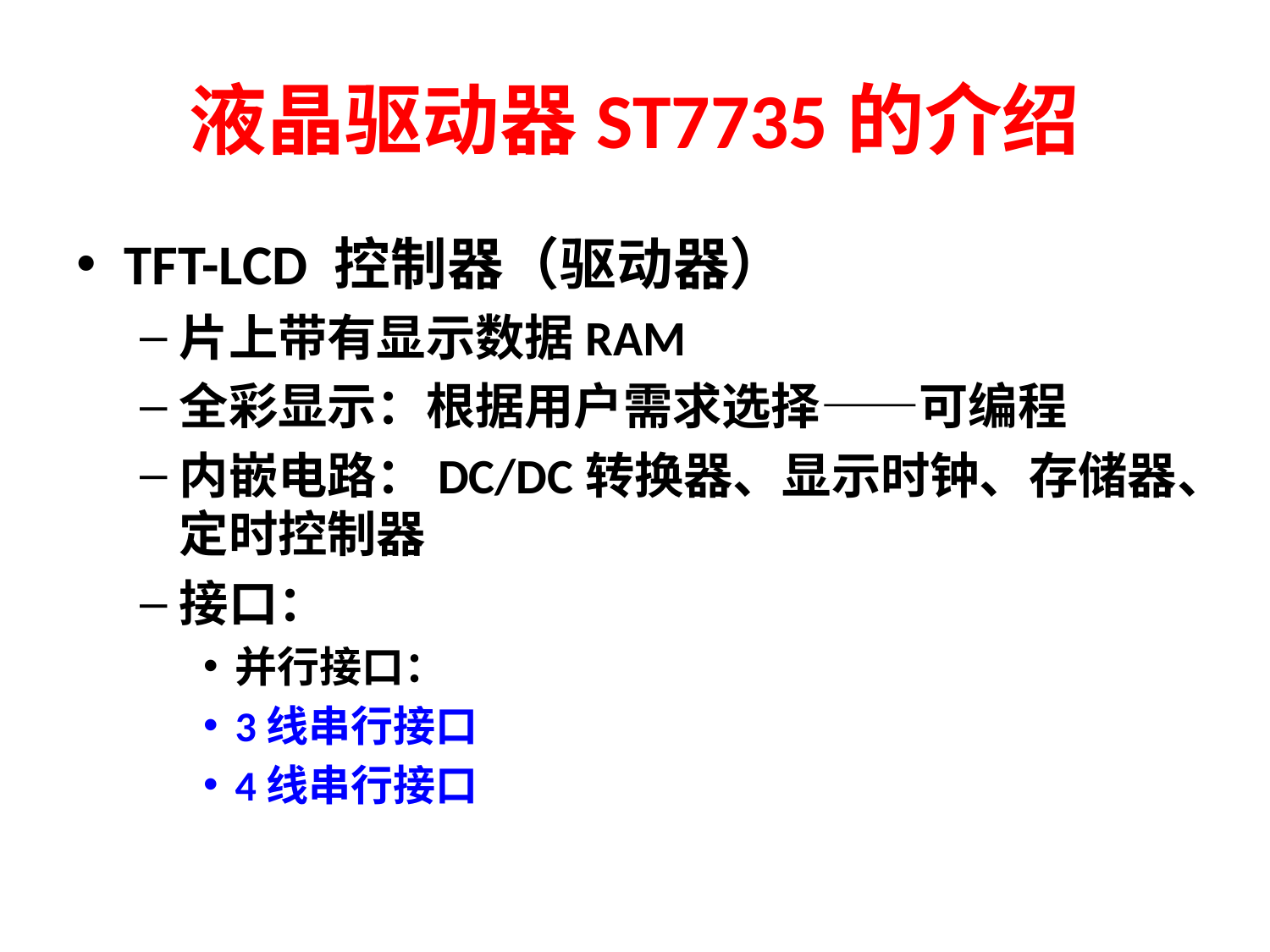

# 液晶驱动器ST7735的介绍
TFT-LCD 控制器（驱动器）
片上带有显示数据RAM
全彩显示：根据用户需求选择——可编程
内嵌电路：DC/DC转换器、显示时钟、存储器、定时控制器
接口：
并行接口：
3线串行接口
4线串行接口